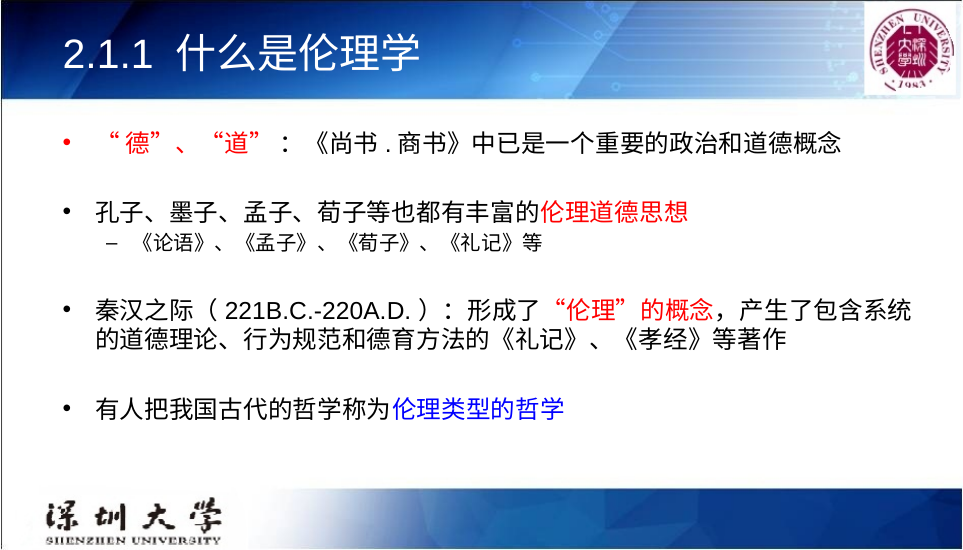

# 2.1.1 什么是伦理学
“德”、“道” ：《尚书.商书》中已是一个重要的政治和道德概念

孔子、墨子、孟子、荀子等也都有丰富的伦理道德思想
《论语》、《孟子》、《荀子》、《礼记》等

秦汉之际（221B.C.-220A.D.）：形成了“伦理”的概念，产生了包含系统的道德理论、行为规范和德育方法的《礼记》、《孝经》等著作

有人把我国古代的哲学称为伦理类型的哲学
6